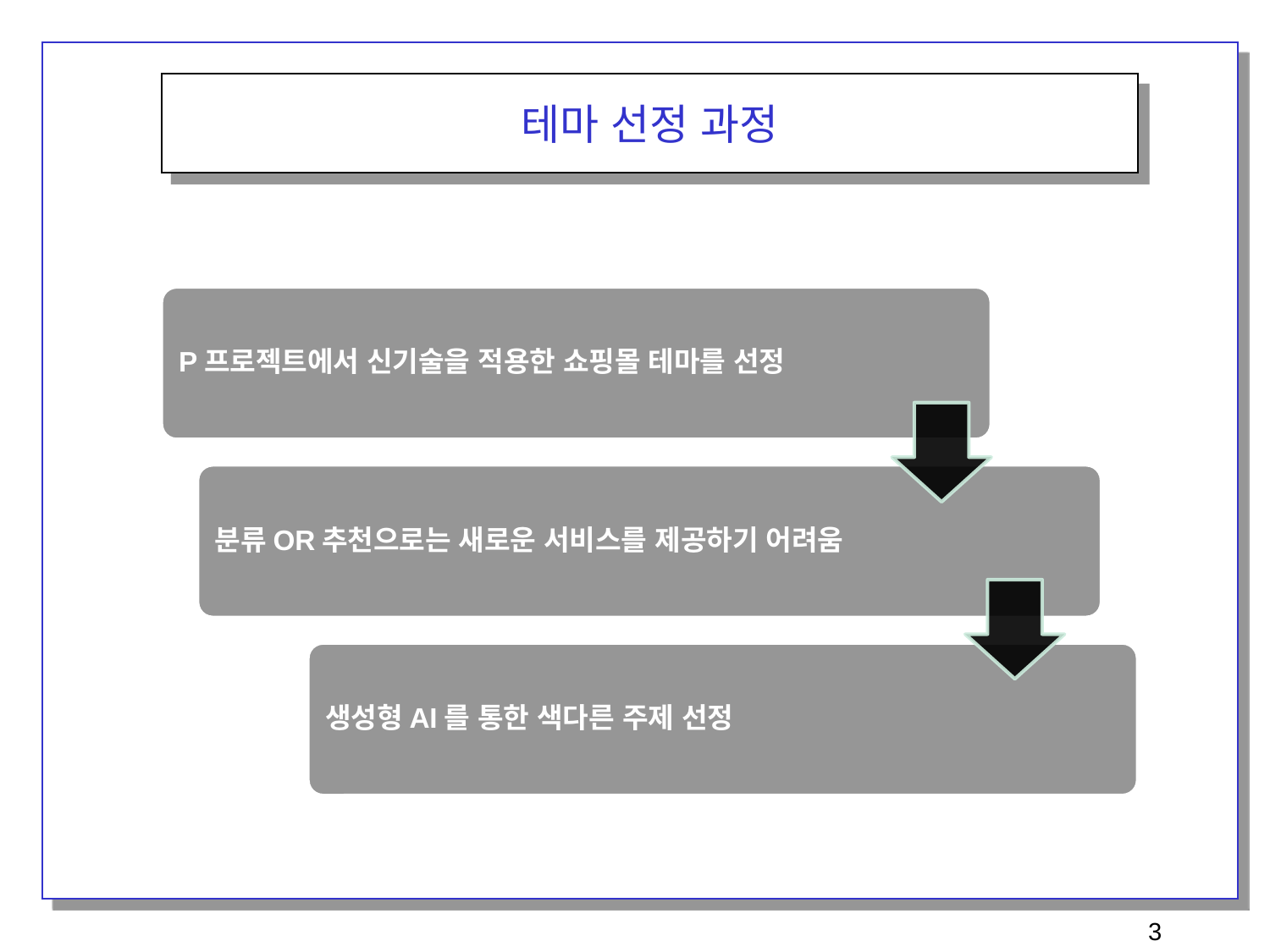

테마 선정 과정

P프로젝트에서 신기술을 적용한 쇼핑몰 테마를 선정
분류OR추천으로는 새로운 서비스를 제공하기 어려움
생성형AI를 통한 색다른 주제 선정

3